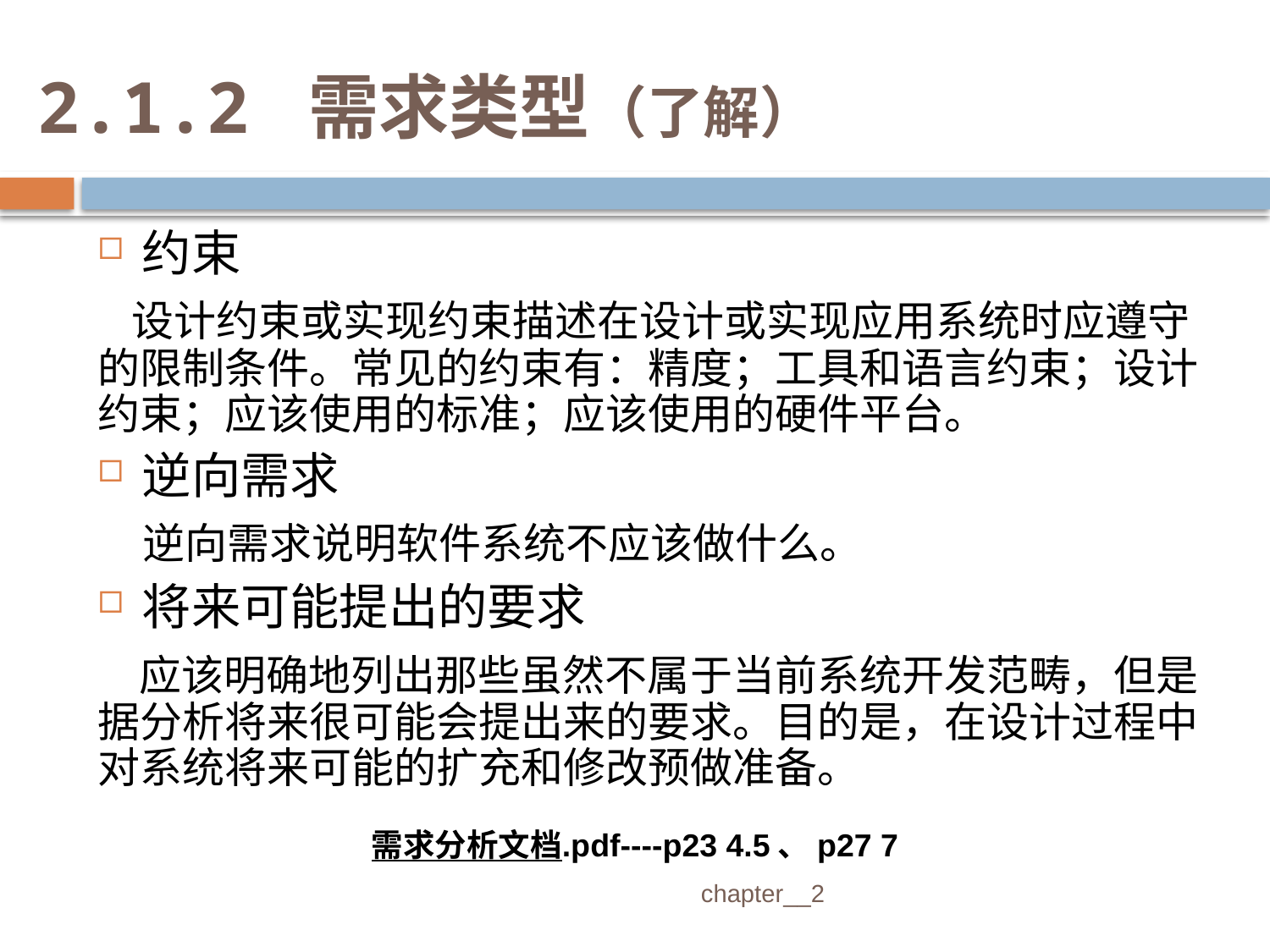

# 2.1.2 需求类型（了解）
7
约束
  设计约束或实现约束描述在设计或实现应用系统时应遵守的限制条件。常见的约束有：精度；工具和语言约束；设计约束；应该使用的标准；应该使用的硬件平台。
逆向需求
   逆向需求说明软件系统不应该做什么。
将来可能提出的要求
   应该明确地列出那些虽然不属于当前系统开发范畴，但是据分析将来很可能会提出来的要求。目的是，在设计过程中对系统将来可能的扩充和修改预做准备。
需求分析文档.pdf----p23 4.5、p27 7
 chapter__2